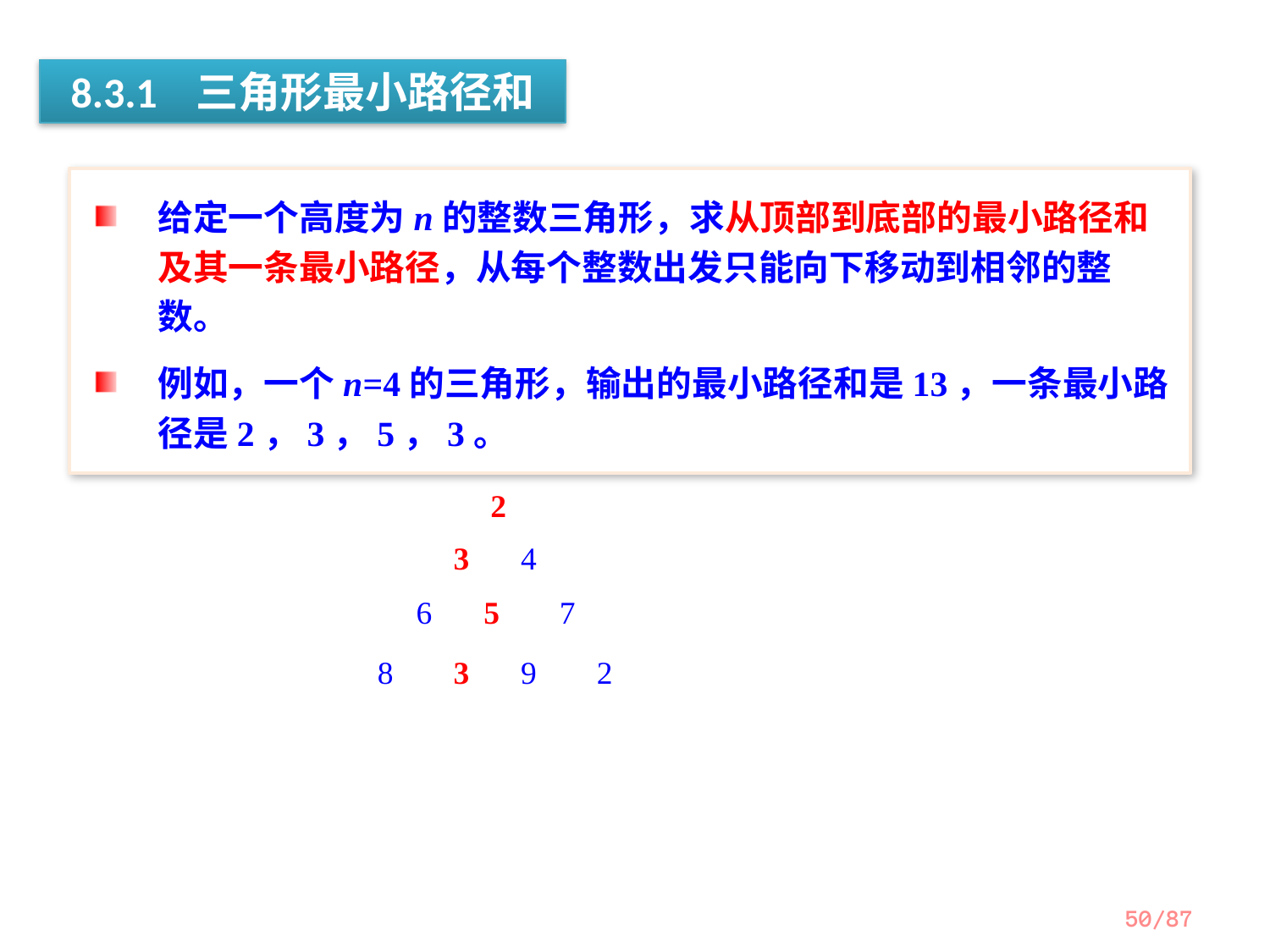

8.3.1   三角形最小路径和
给定一个高度为n的整数三角形，求从顶部到底部的最小路径和及其一条最小路径，从每个整数出发只能向下移动到相邻的整数。
例如，一个n=4的三角形，输出的最小路径和是13，一条最小路径是2，3，5，3。
2
3
4
6
5
7
8
3
9
2
50/87